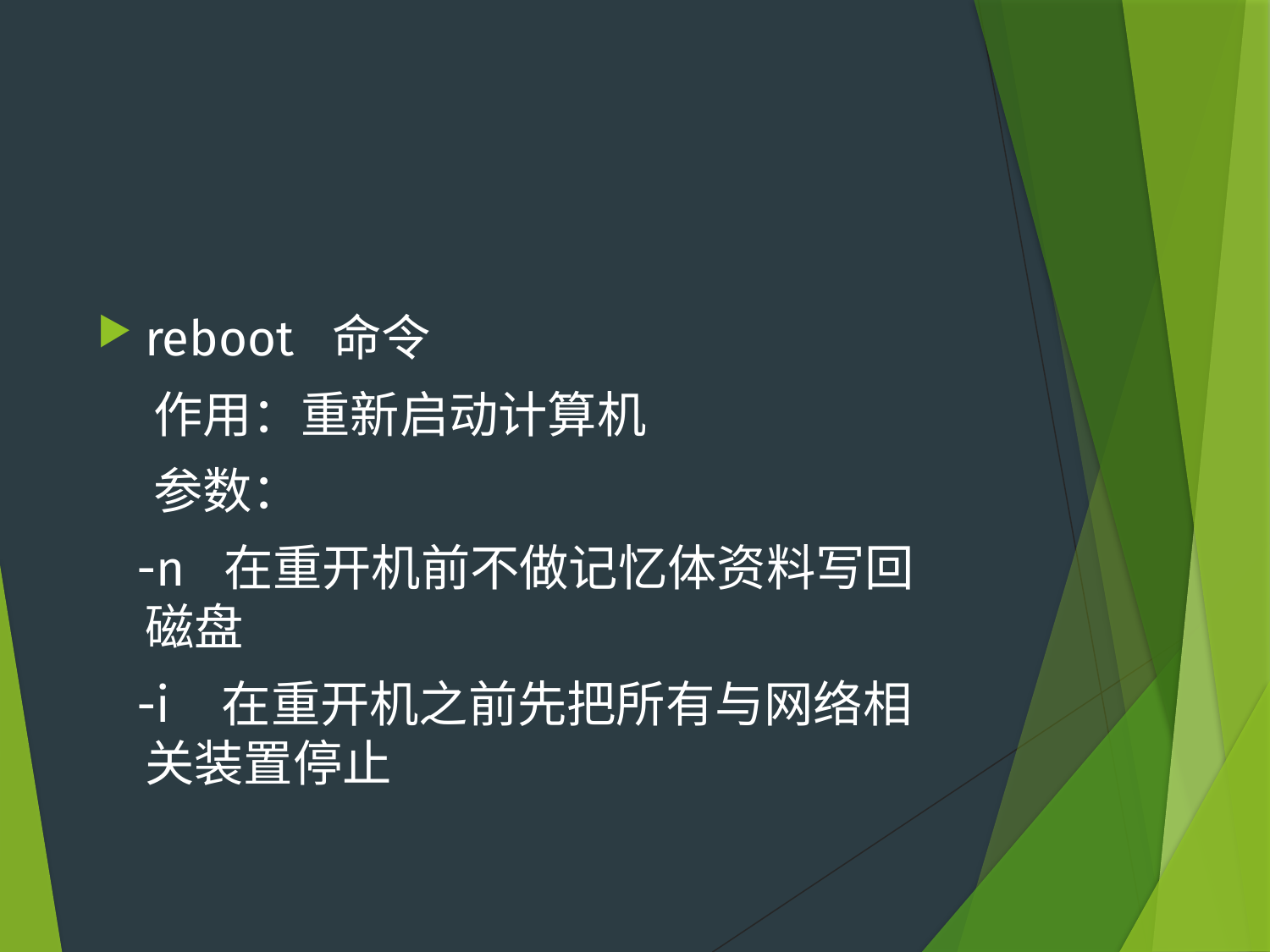

#
reboot  命令
    作用：重新启动计算机
    参数：
   -n  在重开机前不做记忆体资料写回磁盘
   -i   在重开机之前先把所有与网络相关装置停止